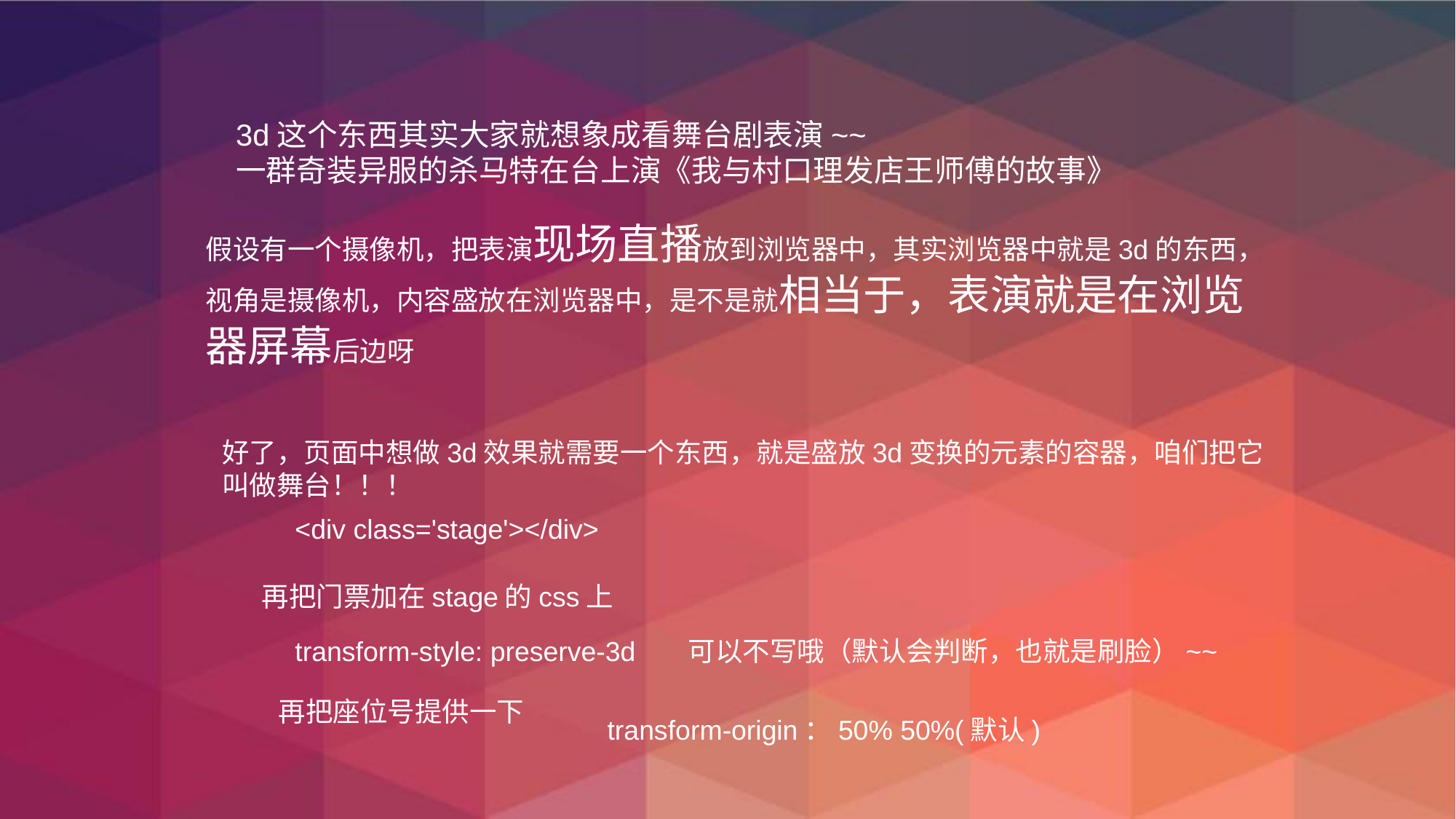

3d这个东西其实大家就想象成看舞台剧表演~~
一群奇装异服的杀马特在台上演《我与村口理发店王师傅的故事》
假设有一个摄像机，把表演现场直播放到浏览器中，其实浏览器中就是3d的东西，视角是摄像机，内容盛放在浏览器中，是不是就相当于，表演就是在浏览器屏幕后边呀
好了，页面中想做3d效果就需要一个东西，就是盛放3d变换的元素的容器，咱们把它叫做舞台！！！
<div class='stage'></div>
再把门票加在stage的css上
transform-style: preserve-3d      可以不写哦（默认会判断，也就是刷脸）~~
再把座位号提供一下
transform-origin：50% 50%(默认)